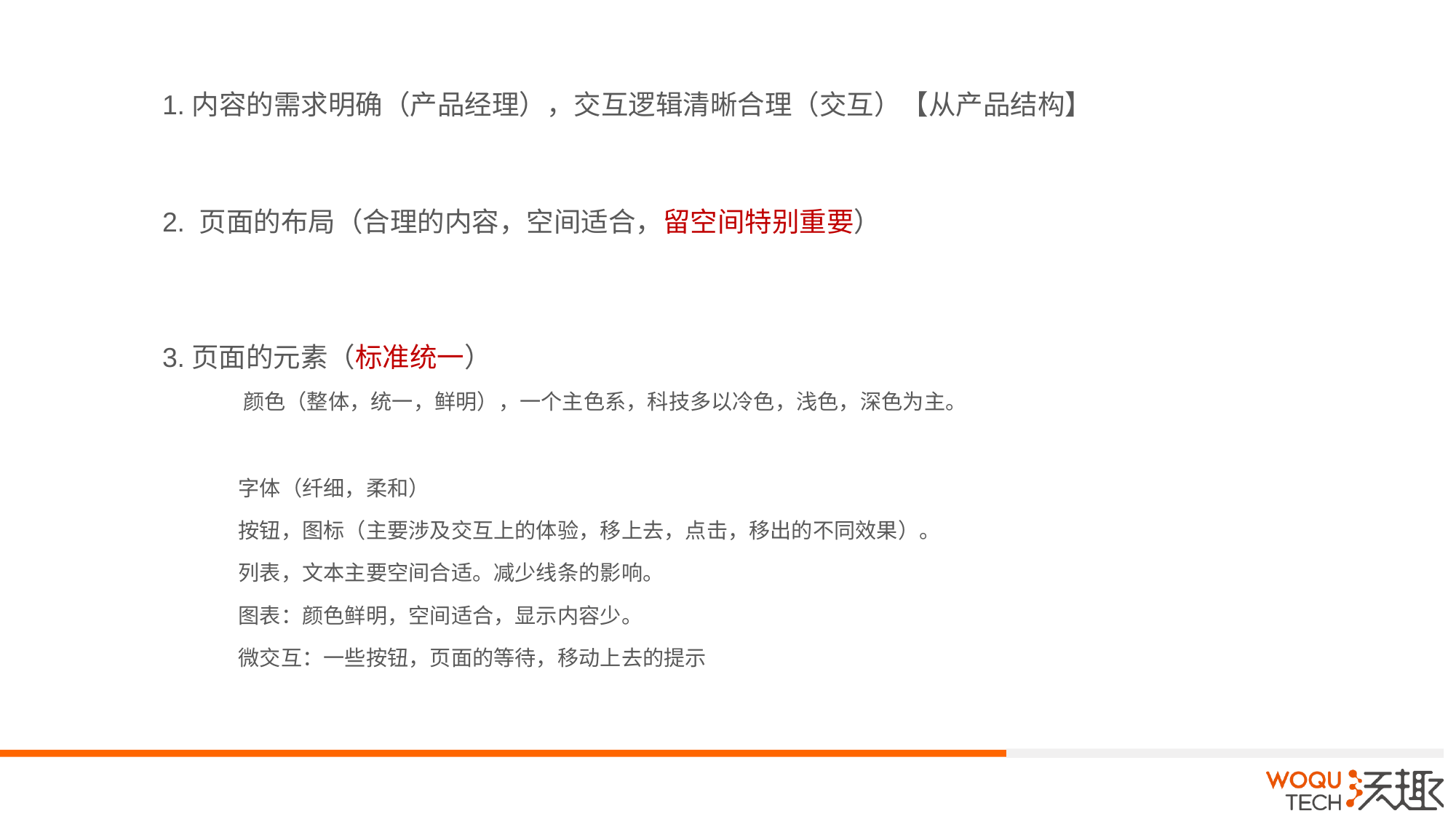

1.内容的需求明确（产品经理），交互逻辑清晰合理（交互）【从产品结构】

2. 页面的布局（合理的内容，空间适合，留空间特别重要）

3.页面的元素（标准统一）
            颜色（整体，统一，鲜明），一个主色系，科技多以冷色，浅色，深色为主。
               字体（纤细，柔和）
               按钮，图标（主要涉及交互上的体验，移上去，点击，移出的不同效果）。
               列表，文本主要空间合适。减少线条的影响。
               图表：颜色鲜明，空间适合，显示内容少。
               微交互：一些按钮，页面的等待，移动上去的提示